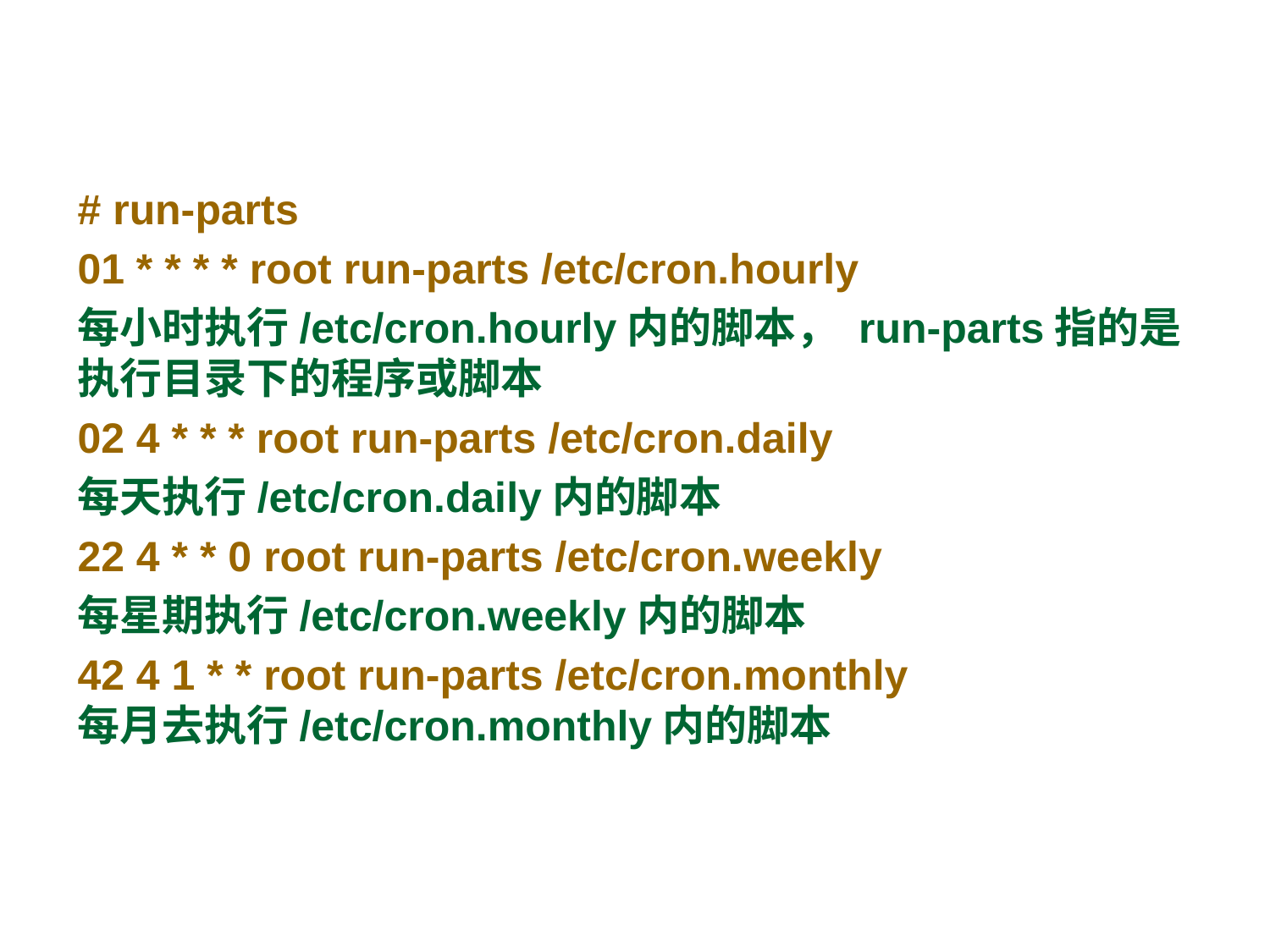

# run-parts
01 * * * * root run-parts /etc/cron.hourly
每小时执行/etc/cron.hourly内的脚本， run-parts指的是执行目录下的程序或脚本
02 4 * * * root run-parts /etc/cron.daily
每天执行/etc/cron.daily内的脚本
22 4 * * 0 root run-parts /etc/cron.weekly
每星期执行/etc/cron.weekly内的脚本
42 4 1 * * root run-parts /etc/cron.monthly 每月去执行/etc/cron.monthly内的脚本